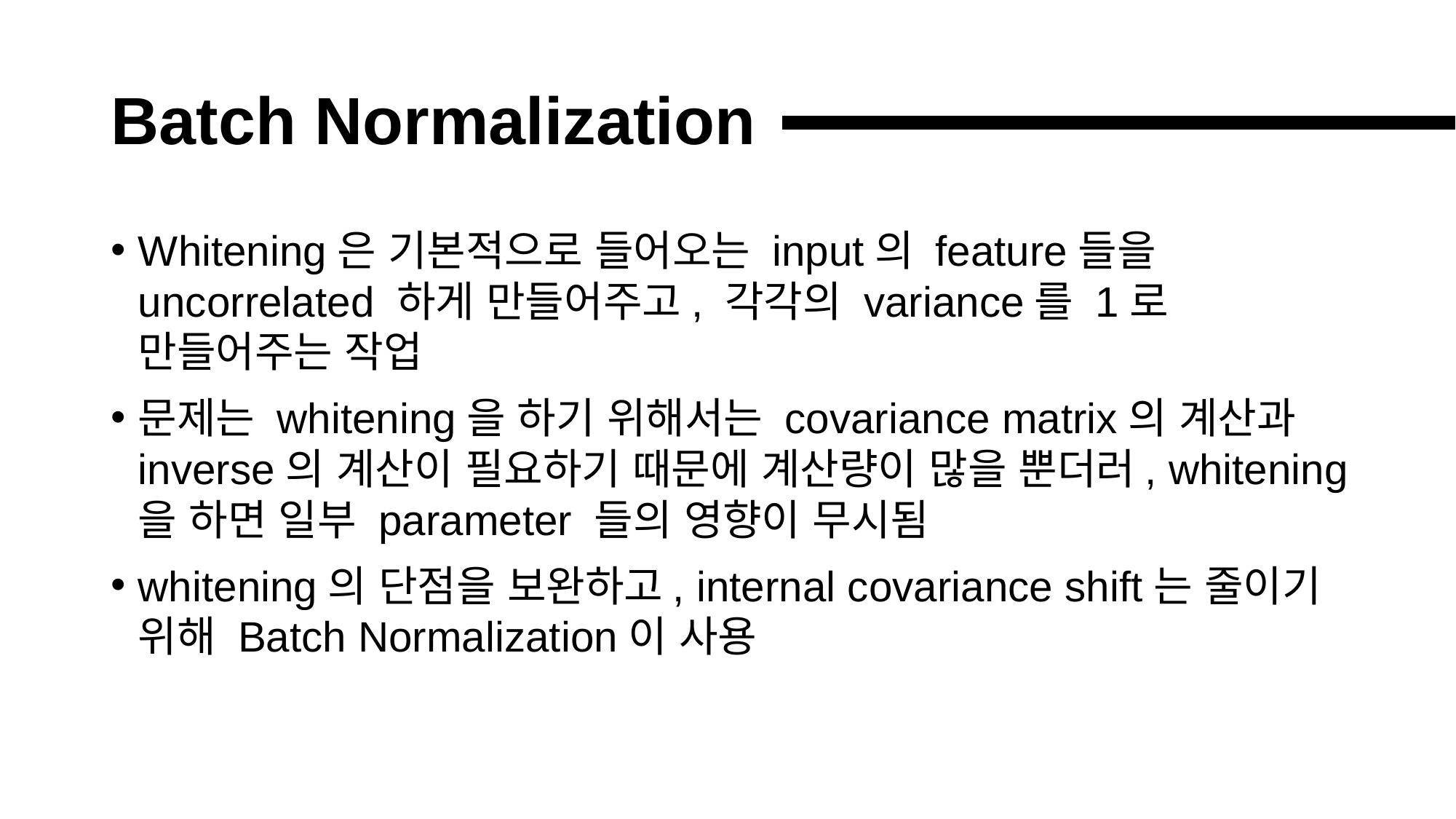

# Batch Normalization
Whitening은 기본적으로 들어오는 input의 feature들을 uncorrelated 하게 만들어주고, 각각의 variance를 1로 만들어주는 작업
문제는 whitening을 하기 위해서는 covariance matrix의 계산과 inverse의 계산이 필요하기 때문에 계산량이 많을 뿐더러, whitening을 하면 일부 parameter 들의 영향이 무시됨
whitening의 단점을 보완하고, internal covariance shift는 줄이기 위해 Batch Normalization이 사용